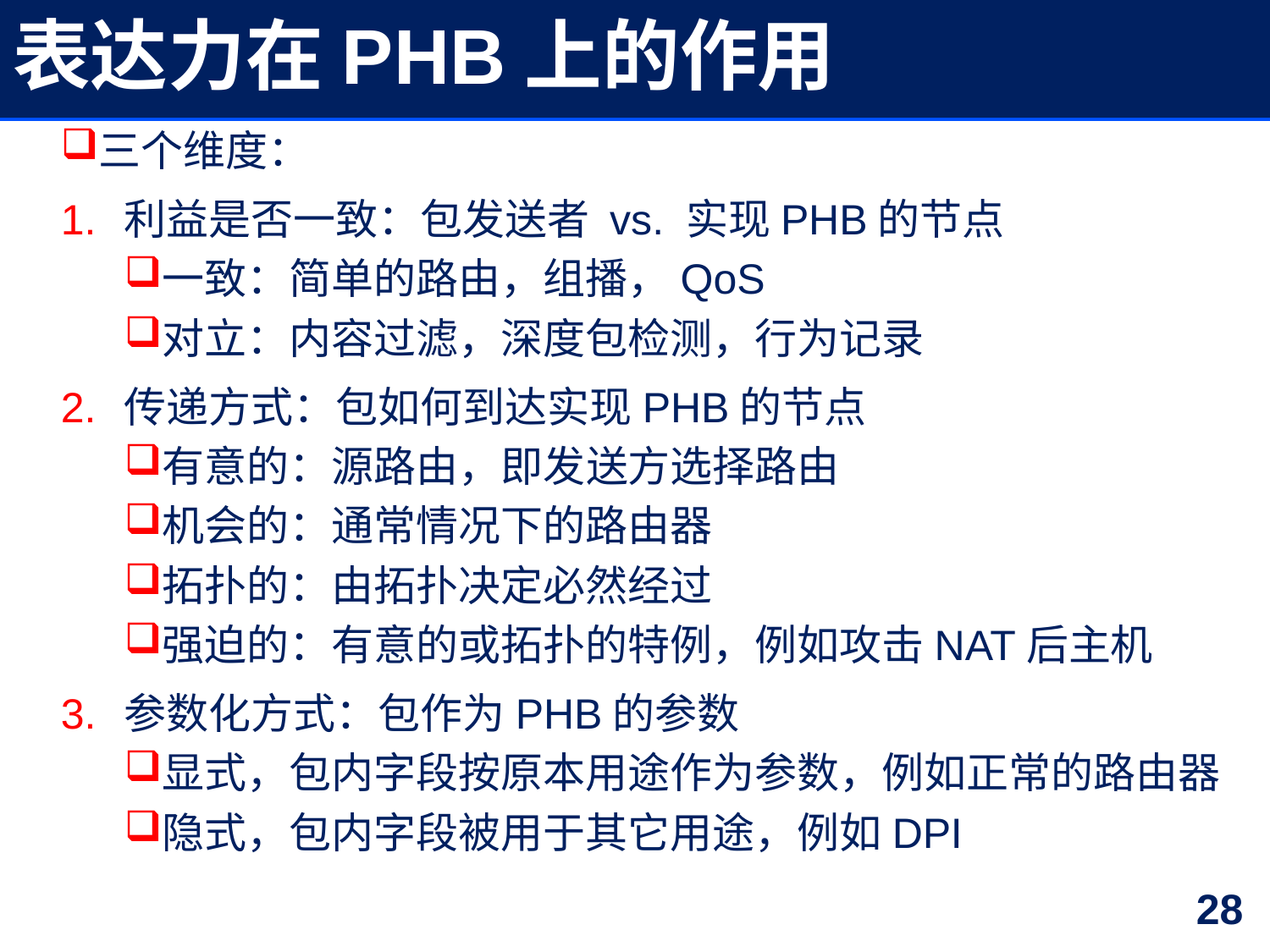

# 表达力在PHB上的作用
三个维度：
利益是否一致：包发送者 vs. 实现PHB的节点
一致：简单的路由，组播，QoS
对立：内容过滤，深度包检测，行为记录
传递方式：包如何到达实现PHB的节点
有意的：源路由，即发送方选择路由
机会的：通常情况下的路由器
拓扑的：由拓扑决定必然经过
强迫的：有意的或拓扑的特例，例如攻击NAT后主机
参数化方式：包作为PHB的参数
显式，包内字段按原本用途作为参数，例如正常的路由器
隐式，包内字段被用于其它用途，例如DPI

28